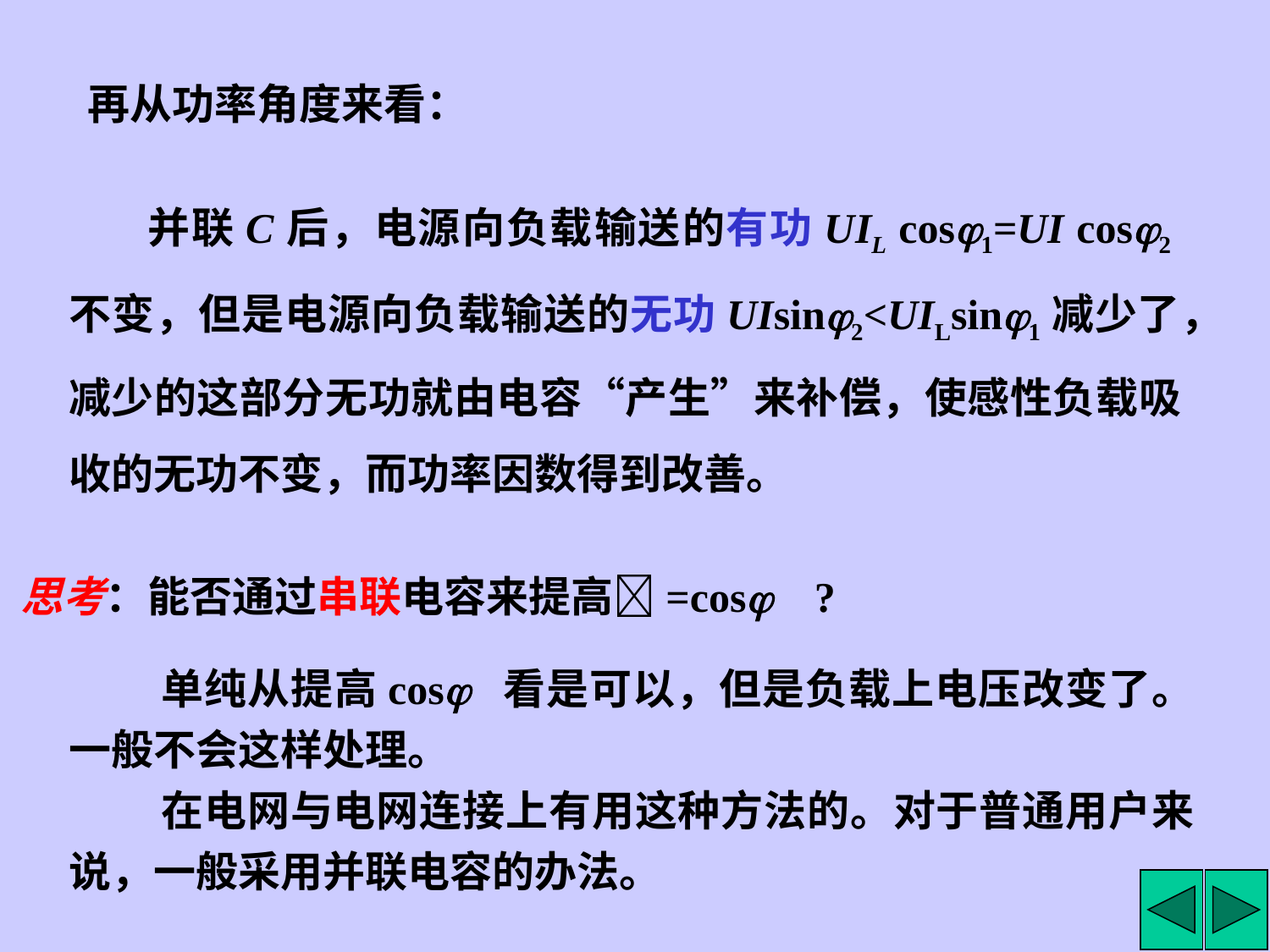

再从功率角度来看：
并联C后，电源向负载输送的有功UIL cosϕ1=UI cosϕ2不变，但是电源向负载输送的无功UIsinϕ2<UILsinϕ1减少了，减少的这部分无功就由电容“产生”来补偿，使感性负载吸收的无功不变，而功率因数得到改善。
思考：能否通过串联电容来提高λ=cosϕ  ?
单纯从提高cosϕ 看是可以，但是负载上电压改变了。一般不会这样处理。
在电网与电网连接上有用这种方法的。对于普通用户来说，一般采用并联电容的办法。